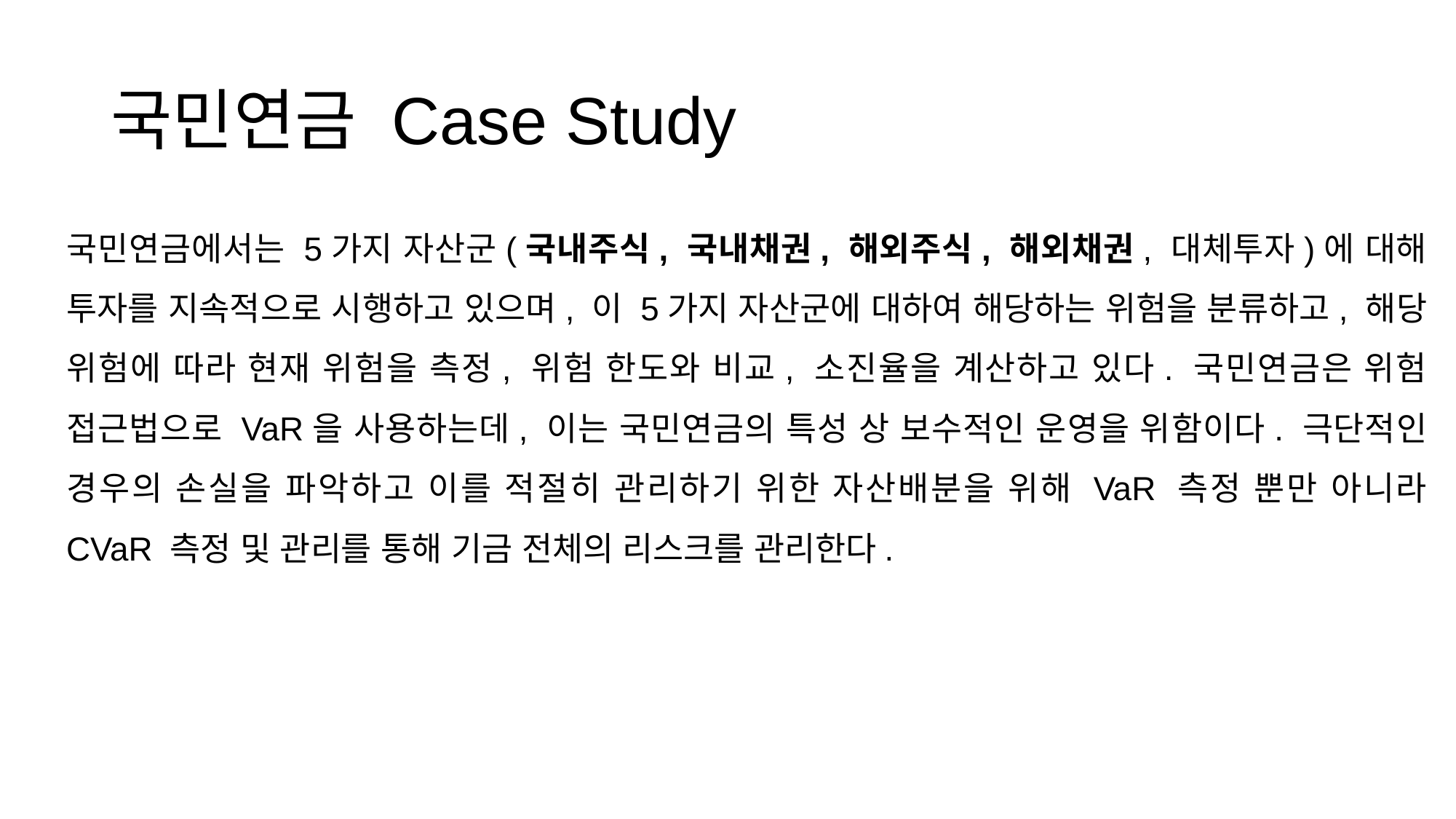

# 국민연금 Case Study
국민연금에서는 5가지 자산군(국내주식, 국내채권, 해외주식, 해외채권, 대체투자)에 대해 투자를 지속적으로 시행하고 있으며, 이 5가지 자산군에 대하여 해당하는 위험을 분류하고, 해당 위험에 따라 현재 위험을 측정, 위험 한도와 비교, 소진율을 계산하고 있다. 국민연금은 위험 접근법으로 VaR을 사용하는데, 이는 국민연금의 특성 상 보수적인 운영을 위함이다. 극단적인 경우의 손실을 파악하고 이를 적절히 관리하기 위한 자산배분을 위해 VaR 측정 뿐만 아니라 CVaR 측정 및 관리를 통해 기금 전체의 리스크를 관리한다.